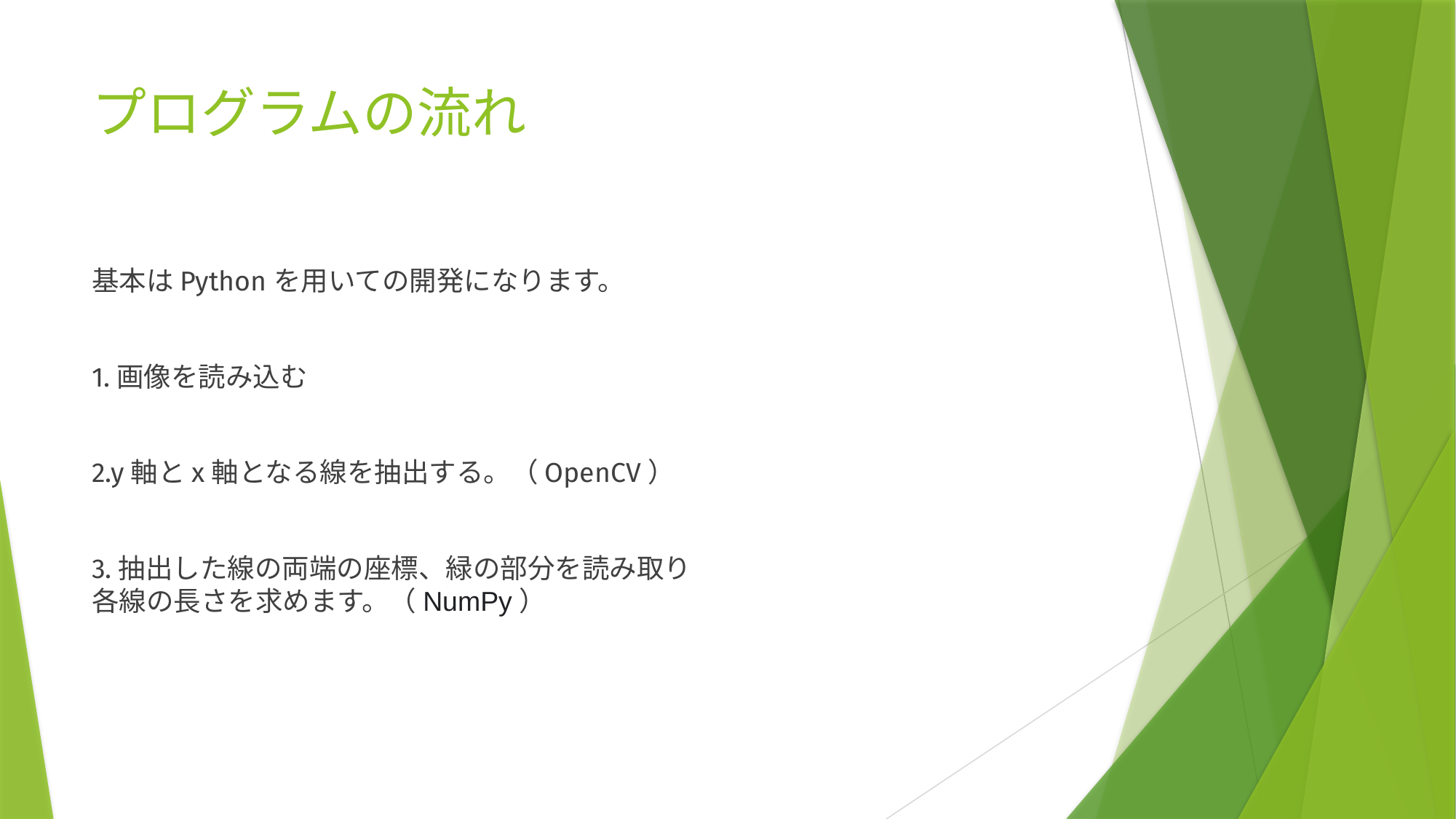

# プログラムの流れ
基本はPythonを用いての開発になります。

1.画像を読み込む

2.y軸とx軸となる線を抽出する。（OpenCV）

3.抽出した線の両端の座標、緑の部分を読み取り各線の長さを求めます。（NumPy）